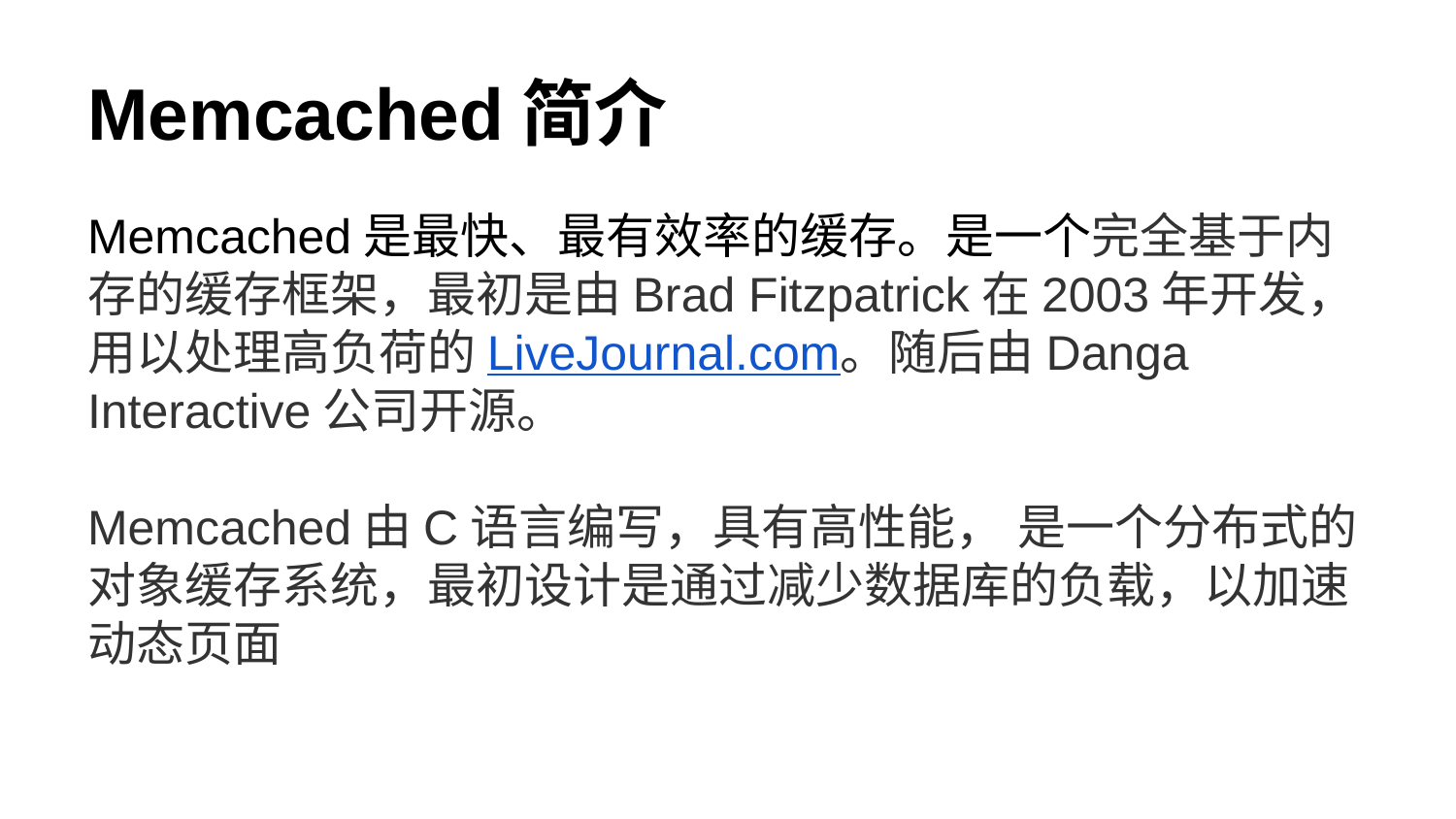

# Memcached简介
Memcached是最快、最有效率的缓存。是一个完全基于内存的缓存框架，最初是由Brad Fitzpatrick在2003年开发，用以处理高负荷的LiveJournal.com。随后由Danga Interactive公司开源。

Memcached由C语言编写，具有高性能， 是一个分布式的对象缓存系统，最初设计是通过减少数据库的负载，以加速动态页面